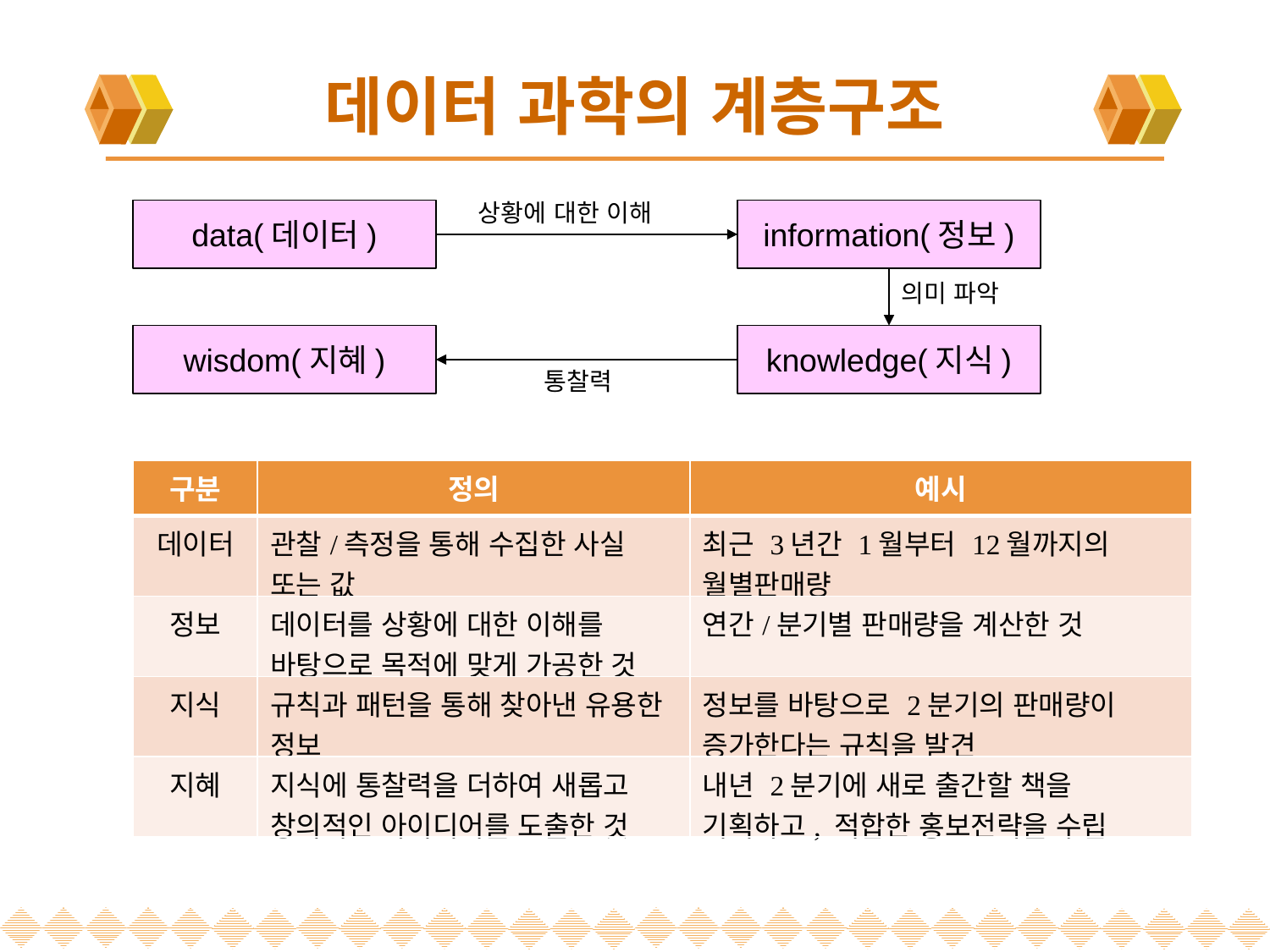

# 데이터 과학의 계층구조
상황에 대한 이해
data(데이터)
information(정보)
의미 파악
wisdom(지혜)
knowledge(지식)
통찰력
| 구분 | 정의 | 예시 |
| --- | --- | --- |
| 데이터 | 관찰/측정을 통해 수집한 사실 또는 값 | 최근 3년간 1월부터 12월까지의 월별판매량 |
| 정보 | 데이터를 상황에 대한 이해를 바탕으로 목적에 맞게 가공한 것 | 연간/분기별 판매량을 계산한 것 |
| 지식 | 규칙과 패턴을 통해 찾아낸 유용한 정보 | 정보를 바탕으로 2분기의 판매량이 증가한다는 규칙을 발견 |
| 지혜 | 지식에 통찰력을 더하여 새롭고 창의적인 아이디어를 도출한 것 | 내년 2분기에 새로 출간할 책을 기획하고, 적합한 홍보전략을 수립 |